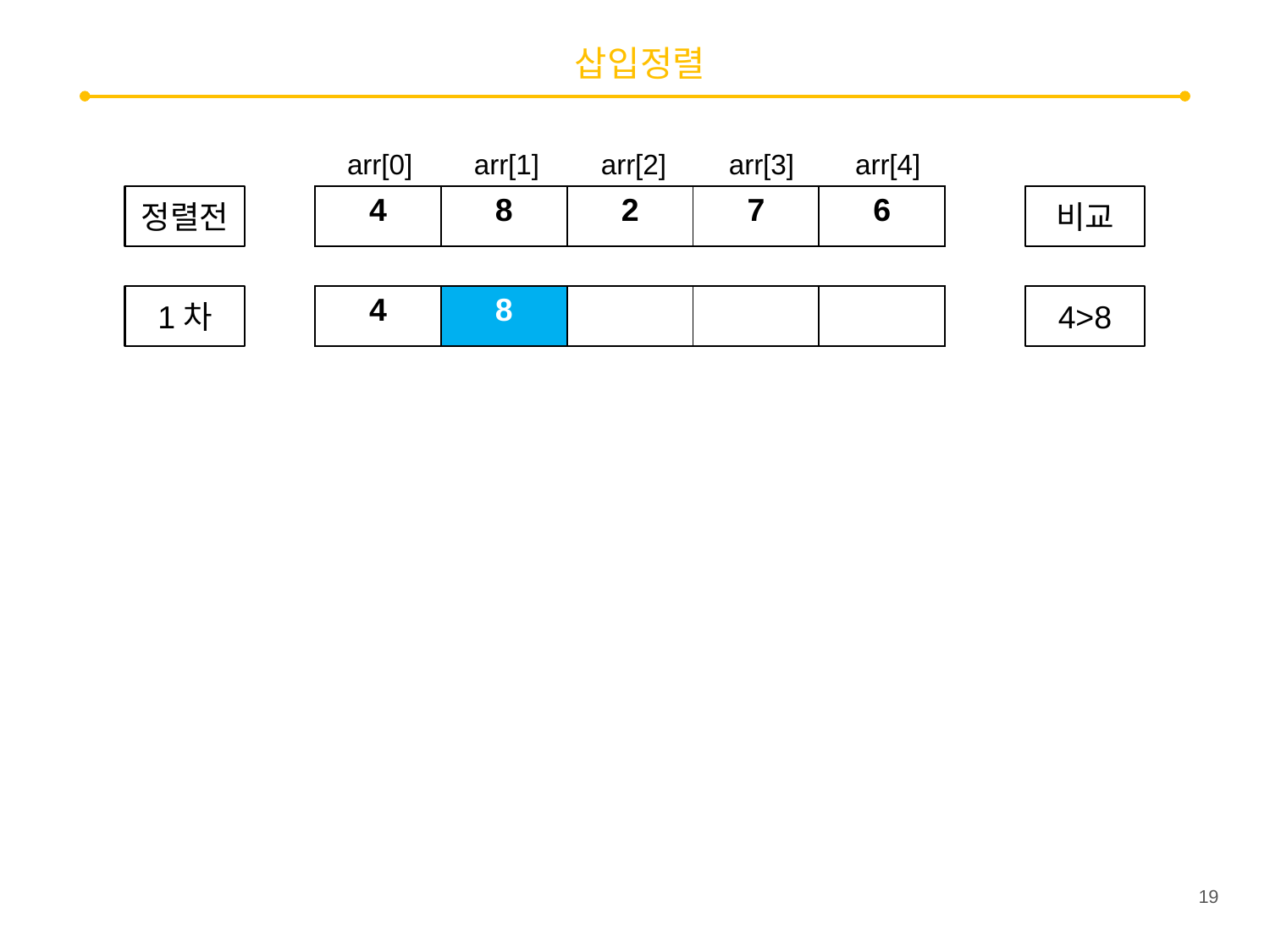

# 삽입정렬
arr[0]
arr[1]
arr[2]
arr[3]
arr[4]
정렬전
| 4 | 8 | 2 | 7 | 6 |
| --- | --- | --- | --- | --- |
비교
1차
| 4 | 8 |  |  |  |
| --- | --- | --- | --- | --- |
4>8